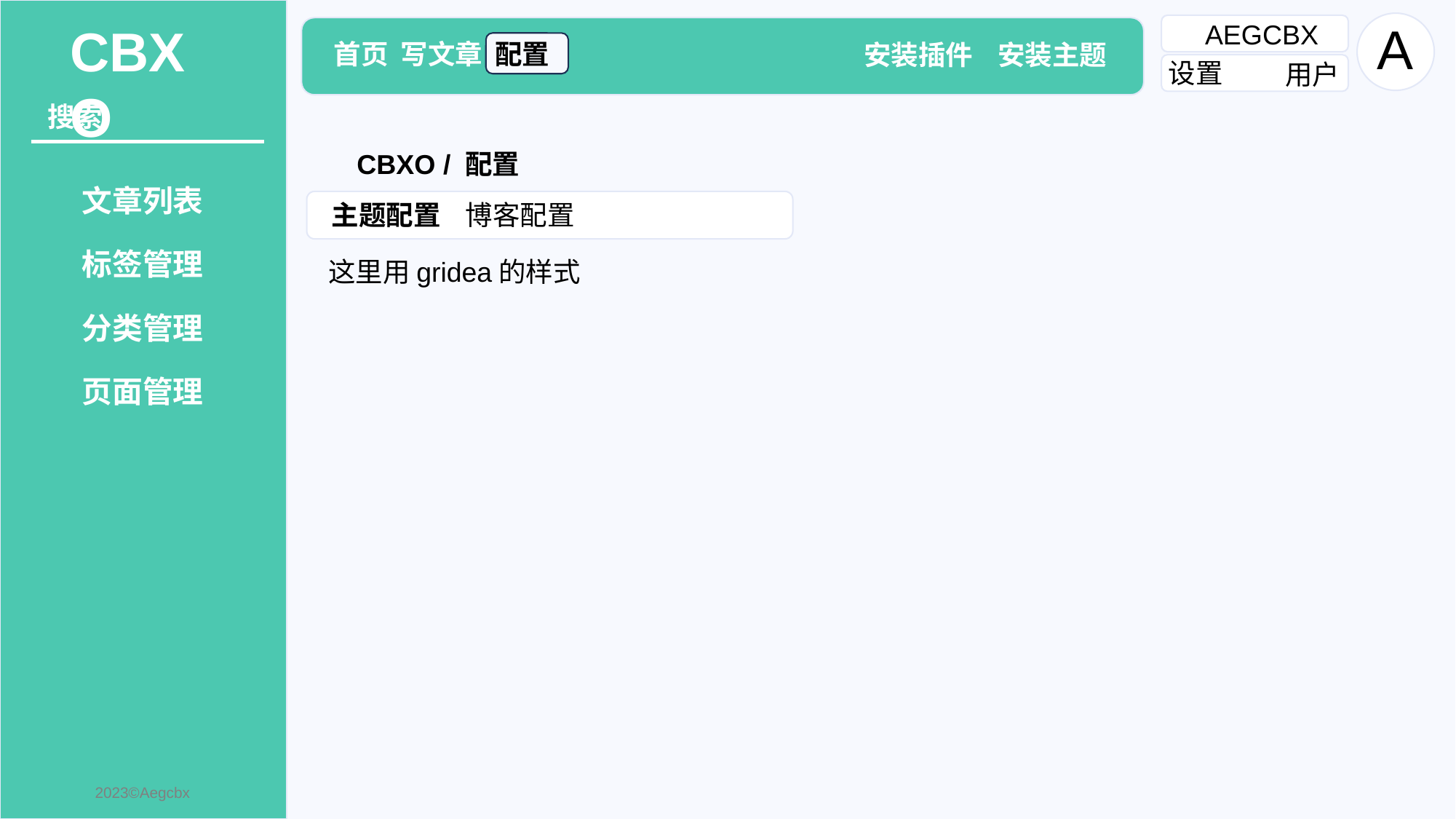

A
CBXO
AEGCBX

首页  写文章  配置
安装插件    安装主题

设置
用户

搜索
CBXO / 配置
文章列表

主题配置    博客配置
标签管理
这里用gridea的样式
分类管理
页面管理

2023©Aegcbx